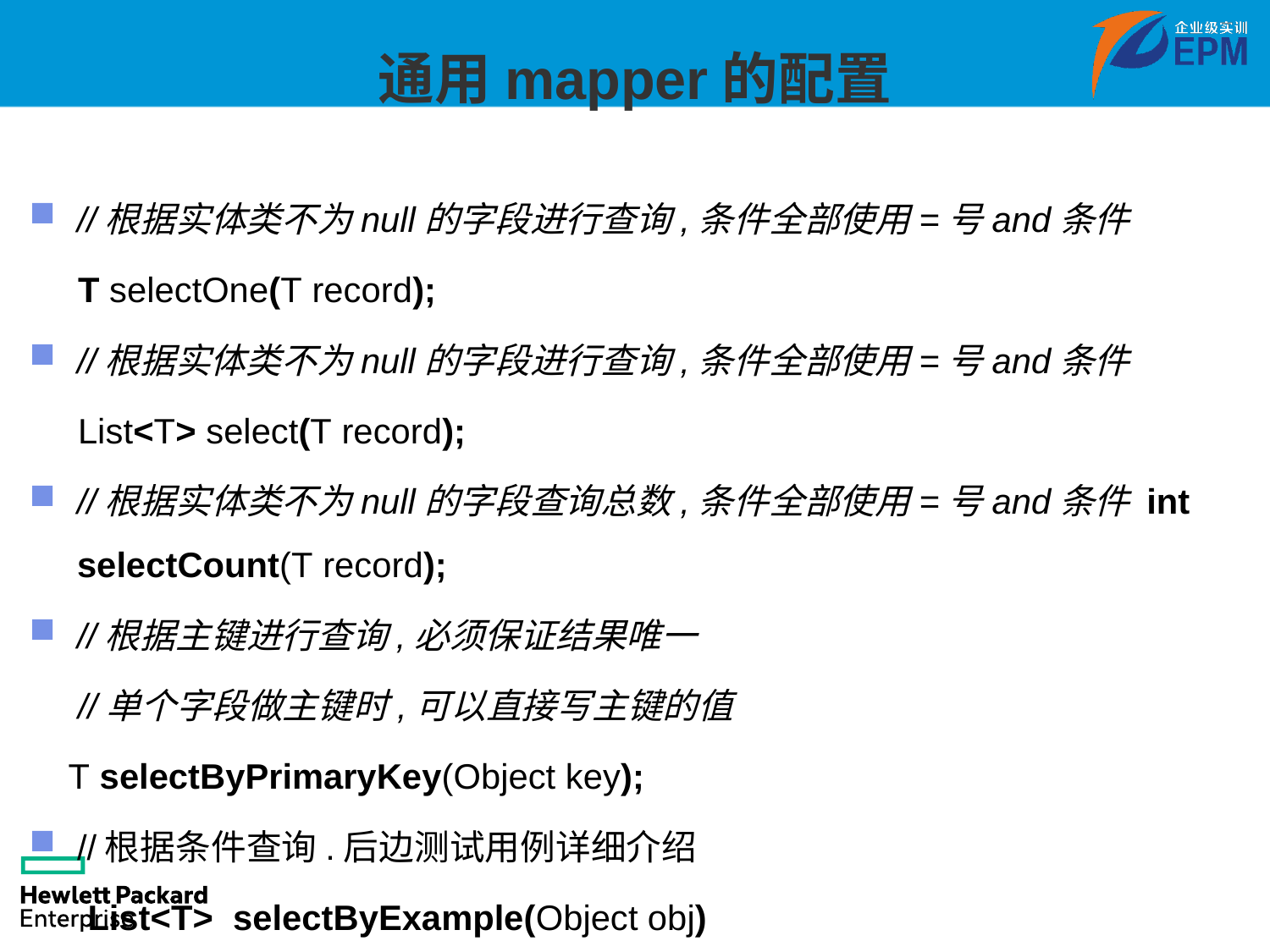

# 通用mapper的配置
//根据实体类不为null的字段进行查询,条件全部使用=号and条件
     T selectOne(T record);
//根据实体类不为null的字段进行查询,条件全部使用=号and条件
     List<T> select(T record);
//根据实体类不为null的字段查询总数,条件全部使用=号and条件 int selectCount(T record);
//根据主键进行查询,必须保证结果唯一
     //单个字段做主键时,可以直接写主键的值
    T selectByPrimaryKey(Object key);
//根据条件查询.后边测试用例详细介绍
      List<T>  selectByExample(Object obj)